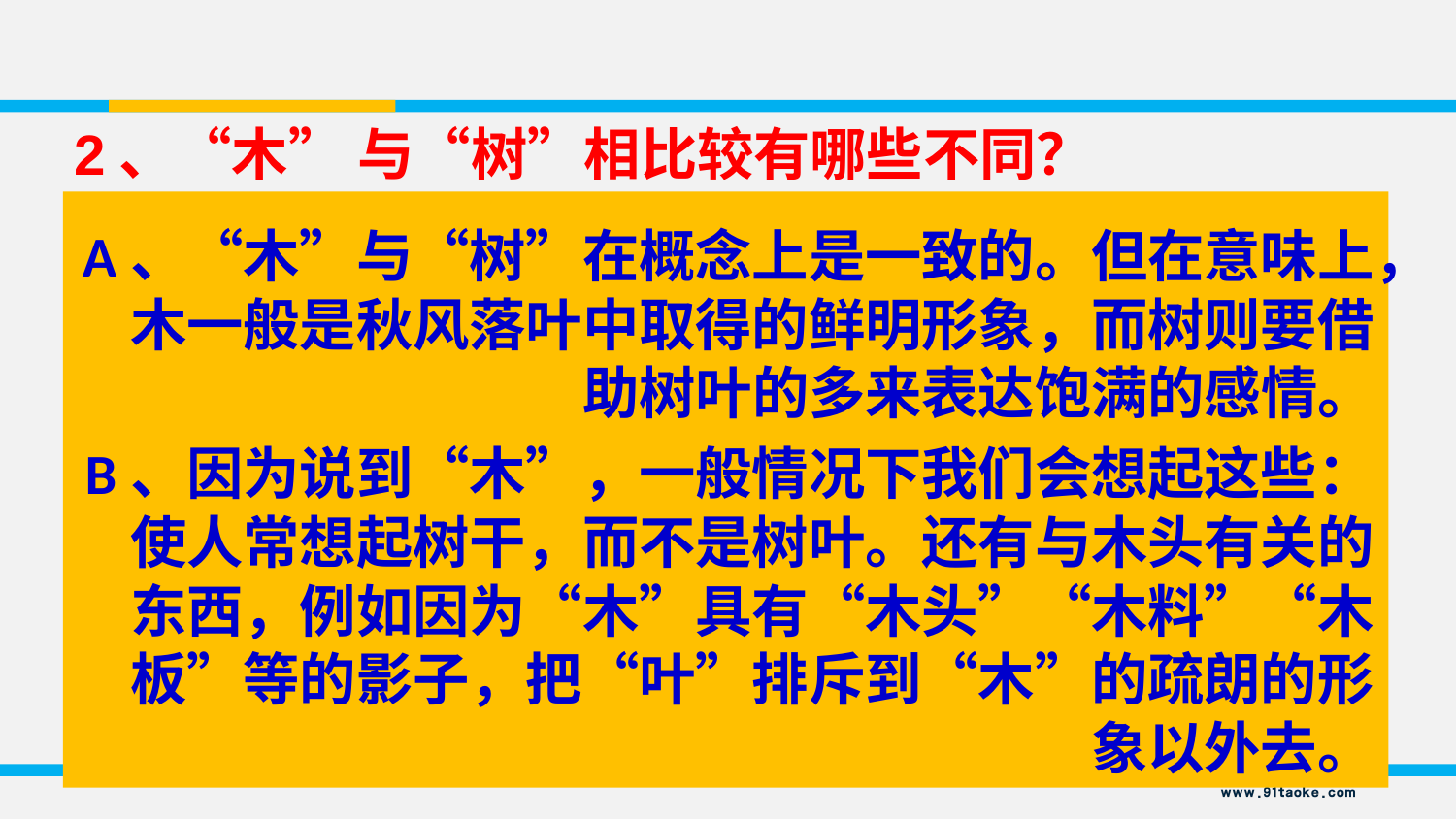

2、“木” 与“树”相比较有哪些不同？
A、“木”与“树”在概念上是一致的。但在意味上，木一般是秋风落叶中取得的鲜明形象，而树则要借助树叶的多来表达饱满的感情。
B、因为说到“木”，一般情况下我们会想起这些：使人常想起树干，而不是树叶。还有与木头有关的东西，例如因为“木”具有“木头”“木料”“木板”等的影子，把“叶”排斥到“木”的疏朗的形象以外去。